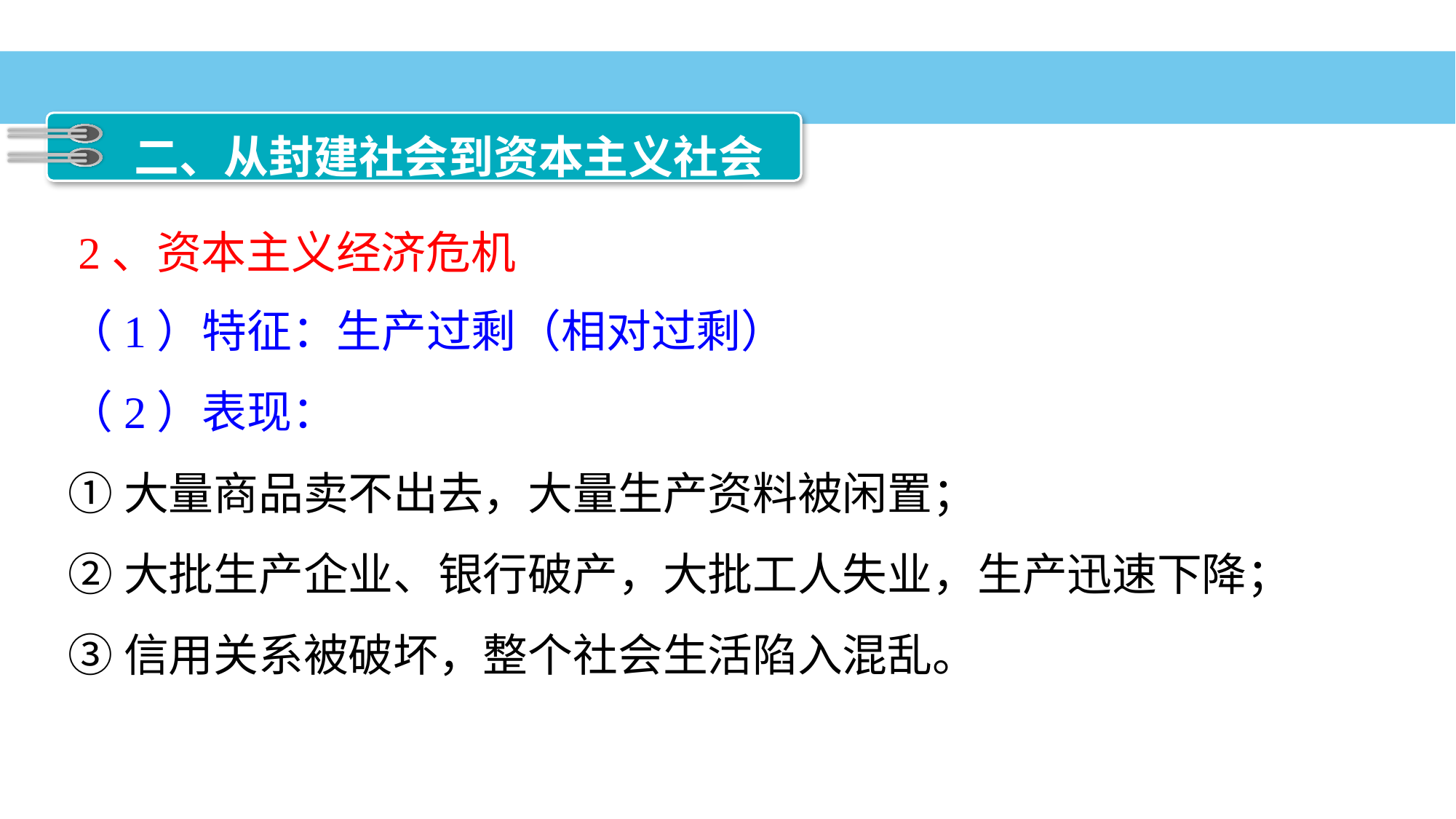

二、从封建社会到资本主义社会

2、资本主义经济危机
（1）特征：生产过剩（相对过剩）
（2）表现：
①大量商品卖不出去，大量生产资料被闲置；
②大批生产企业、银行破产，大批工人失业，生产迅速下降；
③信用关系被破坏，整个社会生活陷入混乱。